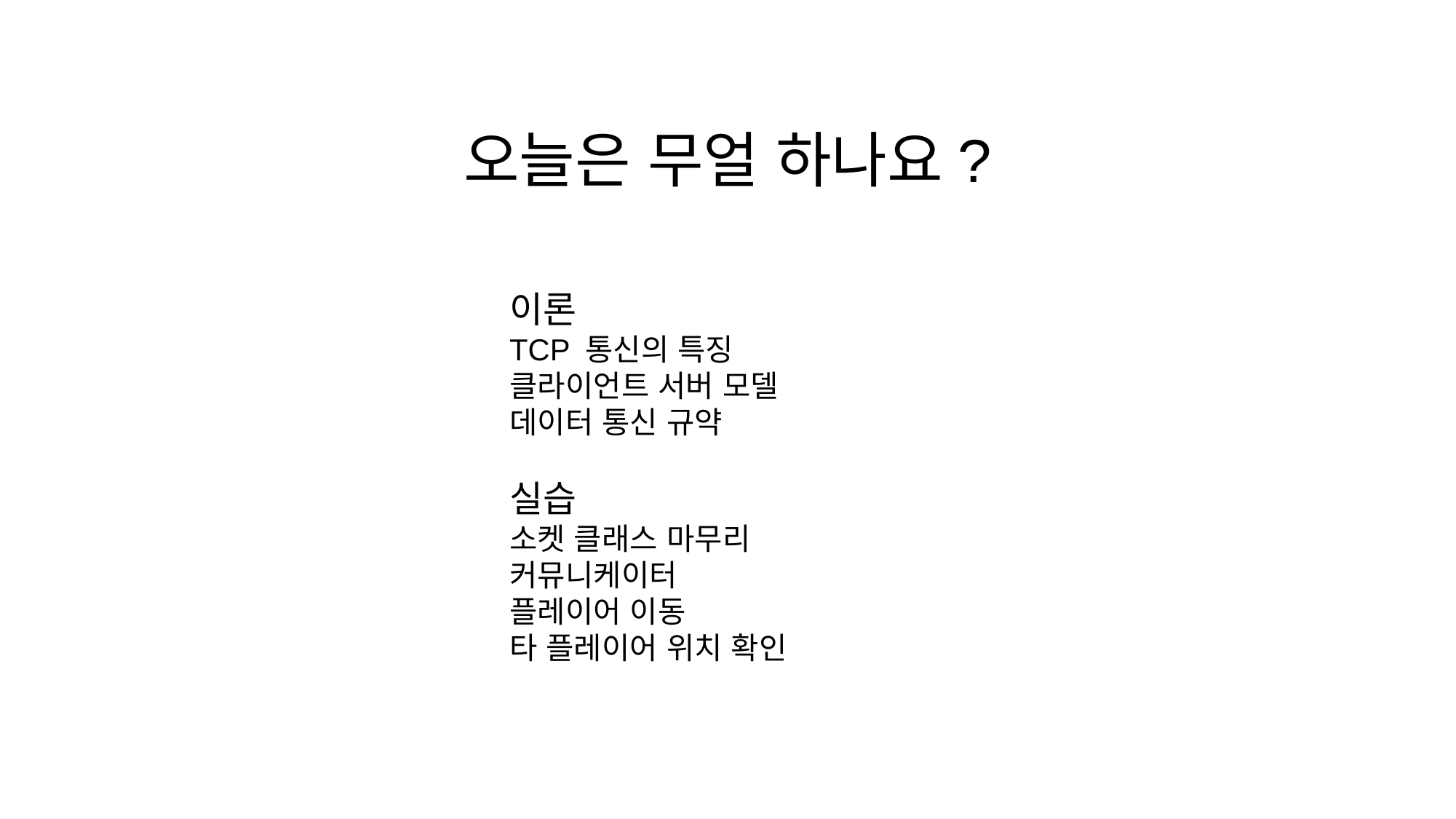

오늘은 무얼 하나요?
이론
TCP 통신의 특징
클라이언트 서버 모델
데이터 통신 규약

실습
소켓 클래스 마무리
커뮤니케이터
플레이어 이동
타 플레이어 위치 확인